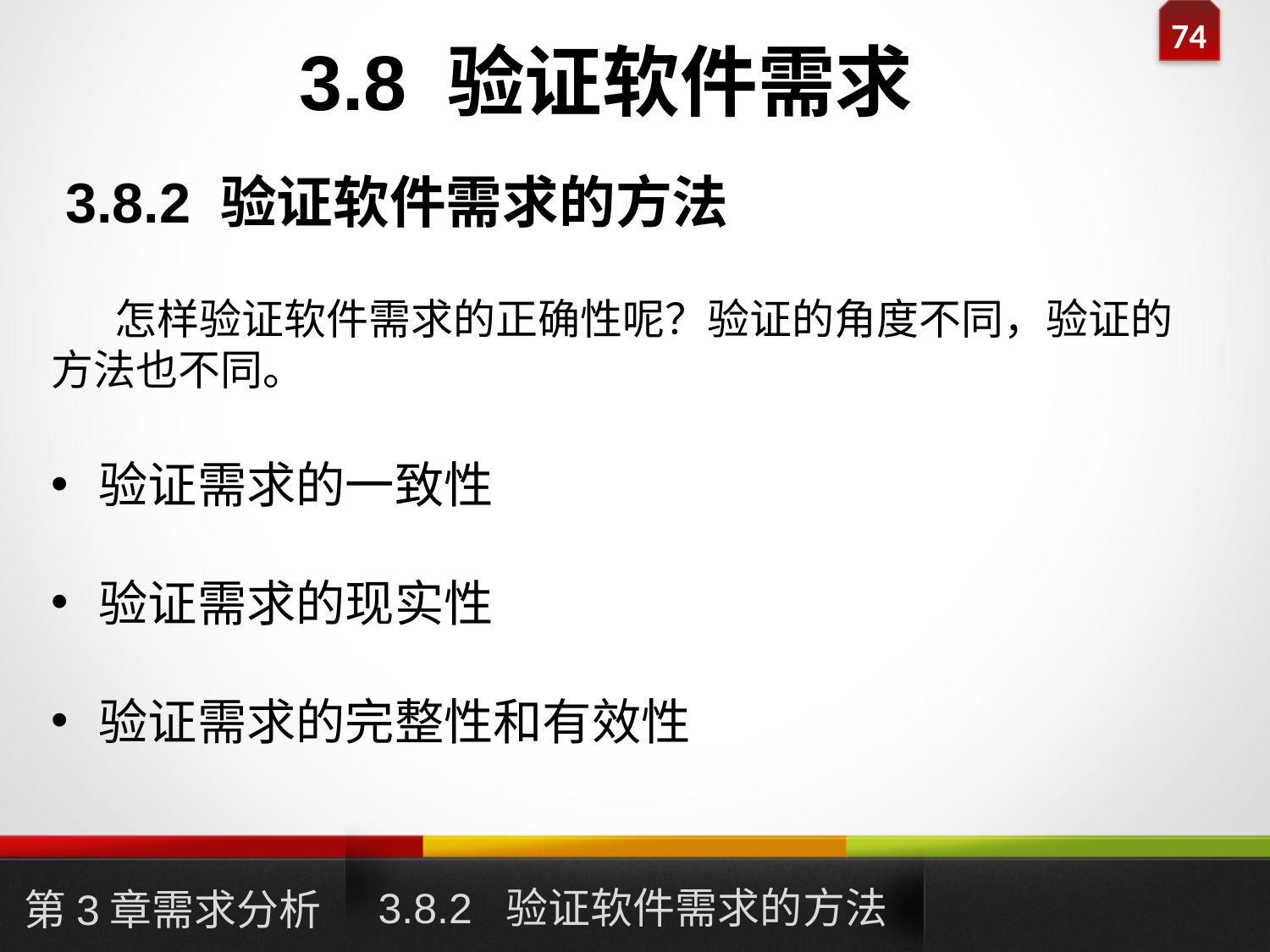

# 3.8 验证软件需求
3.8.2 验证软件需求的方法
怎样验证软件需求的正确性呢？验证的角度不同，验证的方法也不同。

验证需求的一致性

验证需求的现实性

验证需求的完整性和有效性
3.8.2  验证软件需求的方法
第3章需求分析